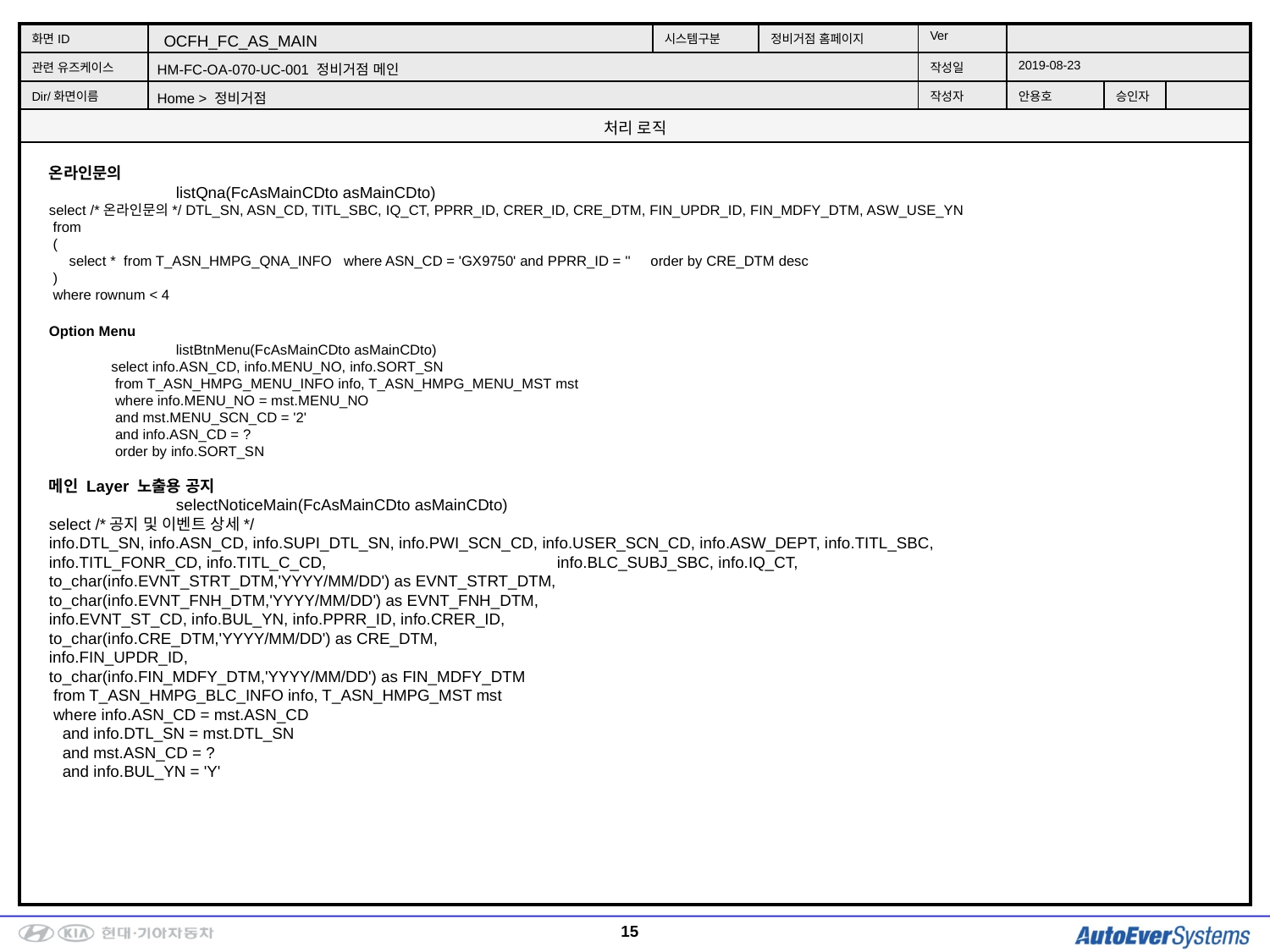

OCFH_FC_AS_MAIN
HM-FC-OA-070-UC-001 정비거점 메인
Home > 정비거점
온라인문의
	listQna(FcAsMainCDto asMainCDto)
select /*온라인문의*/ DTL_SN, ASN_CD, TITL_SBC, IQ_CT, PPRR_ID, CRER_ID, CRE_DTM, FIN_UPDR_ID, FIN_MDFY_DTM, ASW_USE_YN
 from
 (
     select *  from T_ASN_HMPG_QNA_INFO   where ASN_CD = 'GX9750' and PPRR_ID = ''     order by CRE_DTM desc
 )
 where rownum < 4

Option Menu
	listBtnMenu(FcAsMainCDto asMainCDto)
 select info.ASN_CD, info.MENU_NO, info.SORT_SN
  from T_ASN_HMPG_MENU_INFO info, T_ASN_HMPG_MENU_MST mst
  where info.MENU_NO = mst.MENU_NO
  and mst.MENU_SCN_CD = '2'
  and info.ASN_CD = ?
  order by info.SORT_SN

메인 Layer 노출용 공지
	selectNoticeMain(FcAsMainCDto asMainCDto)
select /*공지 및 이벤트 상세*/
info.DTL_SN, info.ASN_CD, info.SUPI_DTL_SN, info.PWI_SCN_CD, info.USER_SCN_CD, info.ASW_DEPT, info.TITL_SBC,
info.TITL_FONR_CD, info.TITL_C_CD,     		info.BLC_SUBJ_SBC, info.IQ_CT,
to_char(info.EVNT_STRT_DTM,'YYYY/MM/DD') as EVNT_STRT_DTM,
to_char(info.EVNT_FNH_DTM,'YYYY/MM/DD') as EVNT_FNH_DTM,
info.EVNT_ST_CD, info.BUL_YN, info.PPRR_ID, info.CRER_ID,
to_char(info.CRE_DTM,'YYYY/MM/DD') as CRE_DTM,
info.FIN_UPDR_ID,
to_char(info.FIN_MDFY_DTM,'YYYY/MM/DD') as FIN_MDFY_DTM
 from T_ASN_HMPG_BLC_INFO info, T_ASN_HMPG_MST mst
 where info.ASN_CD = mst.ASN_CD
   and info.DTL_SN = mst.DTL_SN
   and mst.ASN_CD = ?
   and info.BUL_YN = 'Y'